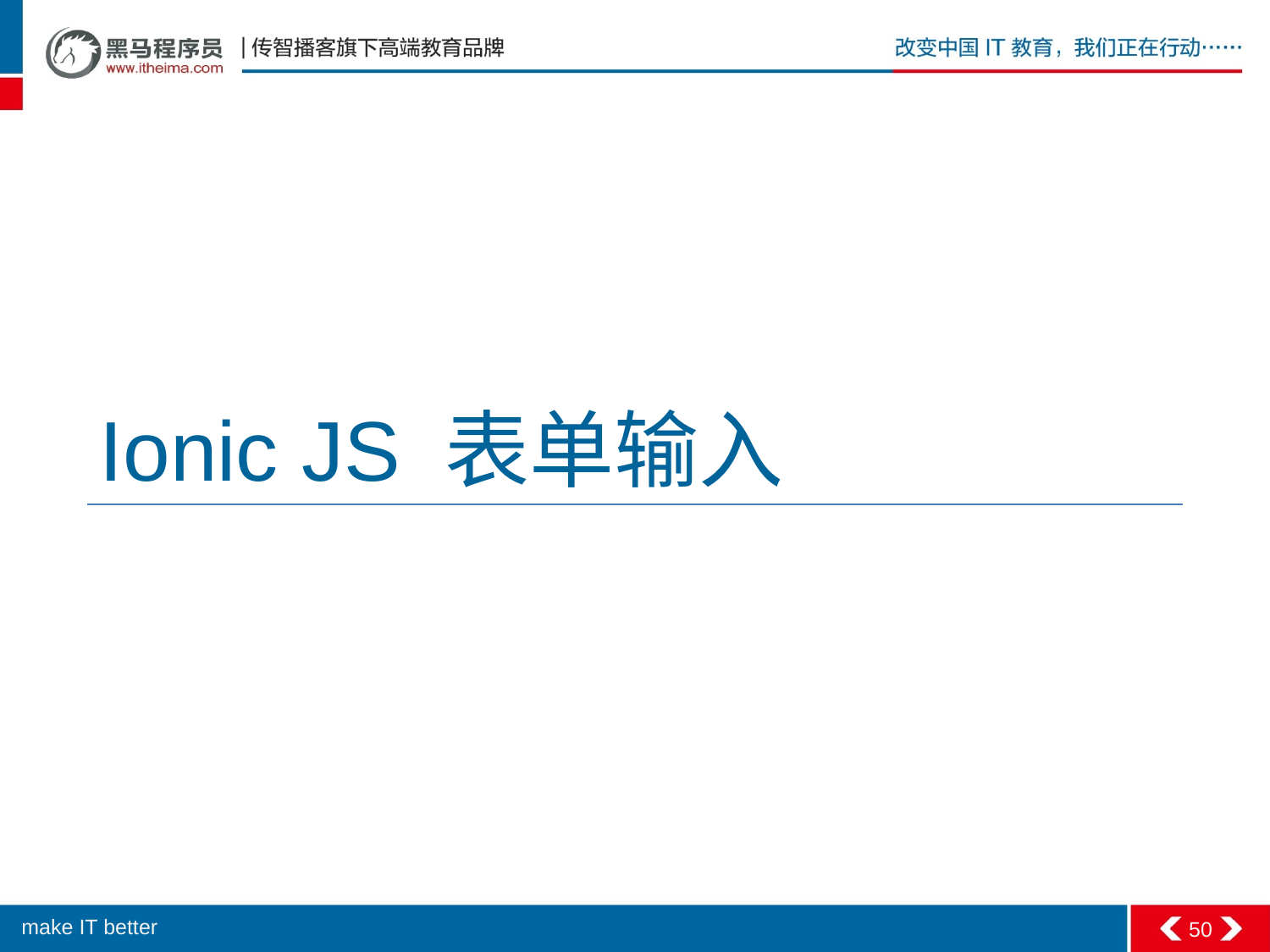

# Ionic JS 表单输入

50

make IT better